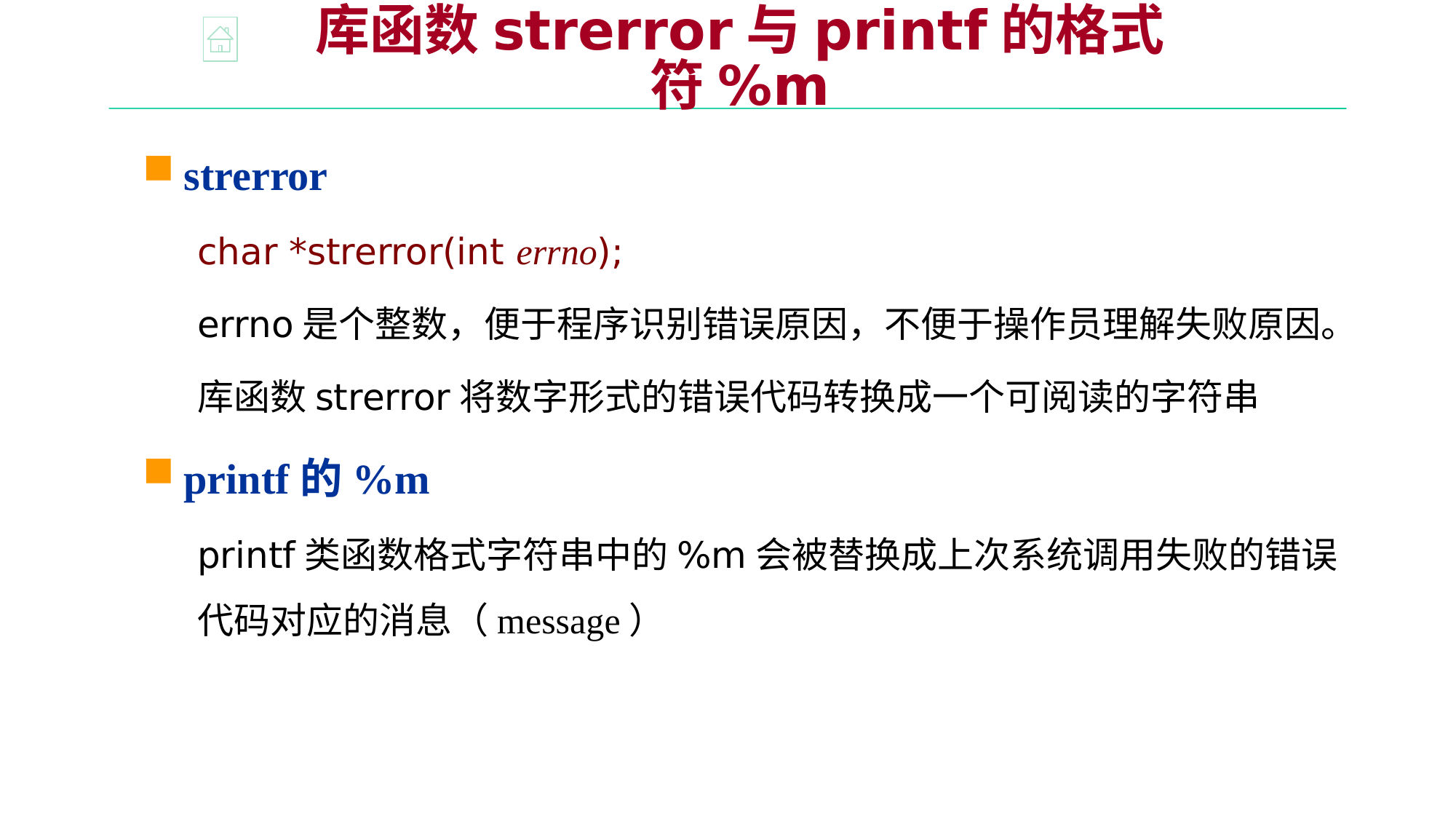

库函数strerror与printf的格式符%m

strerror
char *strerror(int errno);
errno是个整数，便于程序识别错误原因，不便于操作员理解失败原因。
库函数strerror将数字形式的错误代码转换成一个可阅读的字符串
printf的%m
printf类函数格式字符串中的%m会被替换成上次系统调用失败的错误代码对应的消息（message）